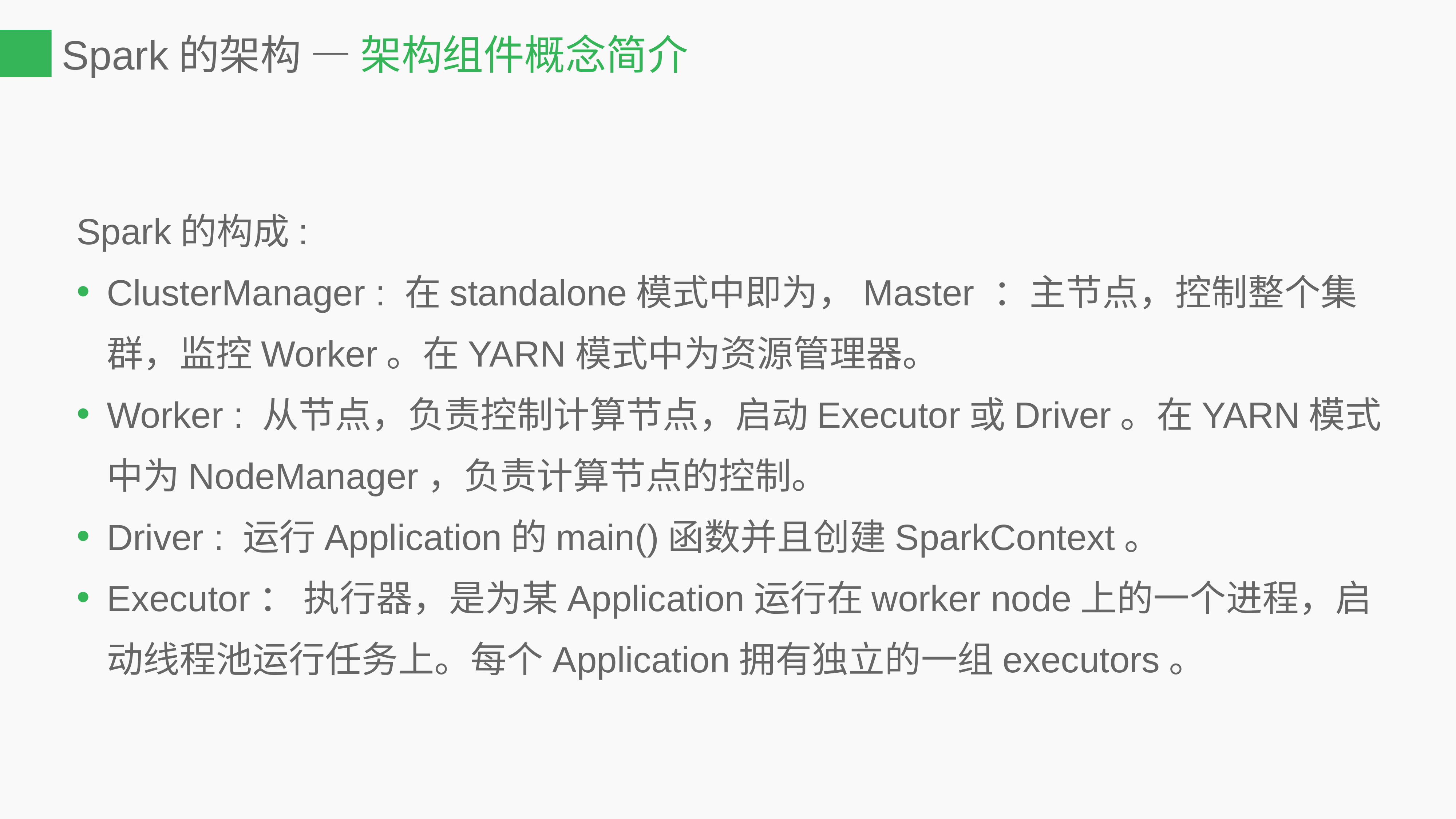

# Spark的架构 — 架构组件概念简介
Spark的构成:
ClusterManager : 在standalone模式中即为，Master ：主节点，控制整个集群，监控Worker。在YARN模式中为资源管理器。
Worker : 从节点，负责控制计算节点，启动Executor或Driver。在YARN模式中为NodeManager，负责计算节点的控制。
Driver : 运行Application的main()函数并且创建SparkContext。
Executor： 执行器，是为某Application运行在worker node上的一个进程，启动线程池运行任务上。每个Application拥有独立的一组executors。